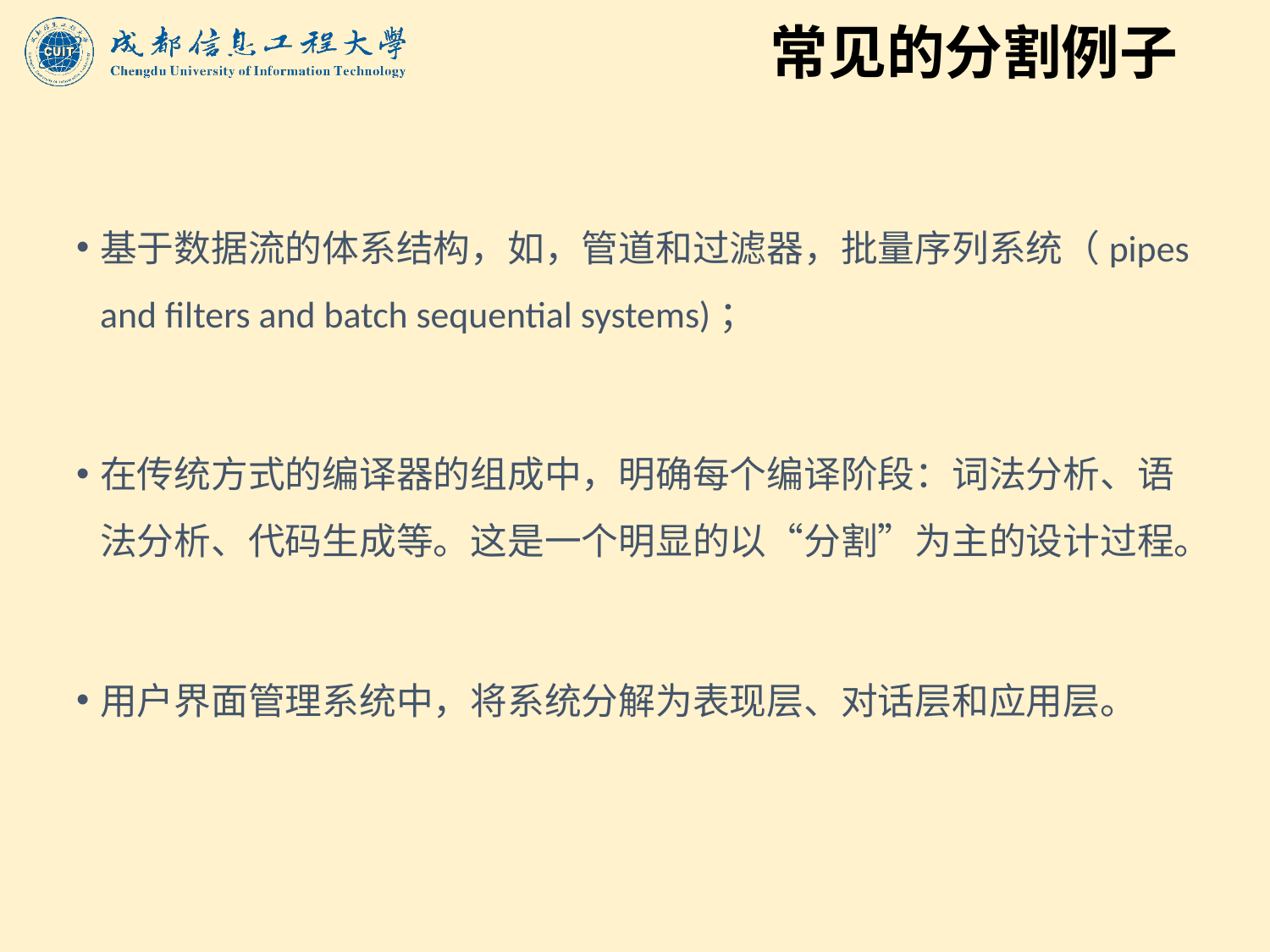

# 常见的分割例子
基于数据流的体系结构，如，管道和过滤器，批量序列系统（pipes and filters and batch sequential systems)；

在传统方式的编译器的组成中，明确每个编译阶段：词法分析、语法分析、代码生成等。这是一个明显的以“分割”为主的设计过程。

用户界面管理系统中，将系统分解为表现层、对话层和应用层。